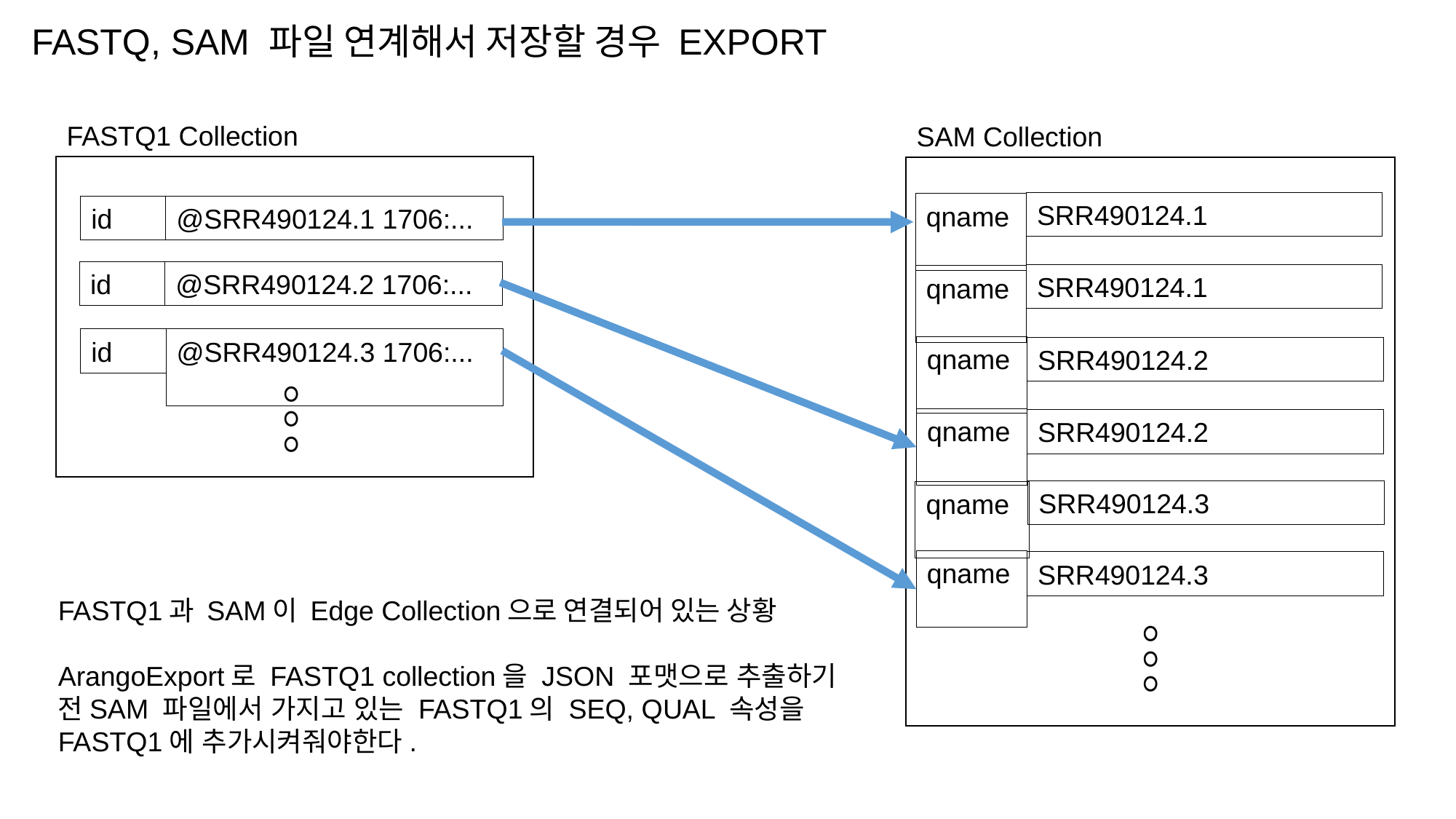

FASTQ, SAM 파일 연계해서 저장할 경우 EXPORT
FASTQ1 Collection

id
@SRR490124.1 1706:...
id
@SRR490124.2 1706:...
id
@SRR490124.3 1706:...
ㅇㅇㅇ
SAM Collection

SRR490124.1
qname
SRR490124.1
qname
qname
SRR490124.2
qname
SRR490124.2
SRR490124.3
qname
qname
SRR490124.3
ㅇㅇㅇ
FASTQ1과 SAM이 Edge Collection으로 연결되어 있는 상황

ArangoExport로 FASTQ1 collection을 JSON 포맷으로 추출하기 전SAM 파일에서 가지고 있는 FASTQ1의 SEQ, QUAL 속성을
FASTQ1에 추가시켜줘야한다.